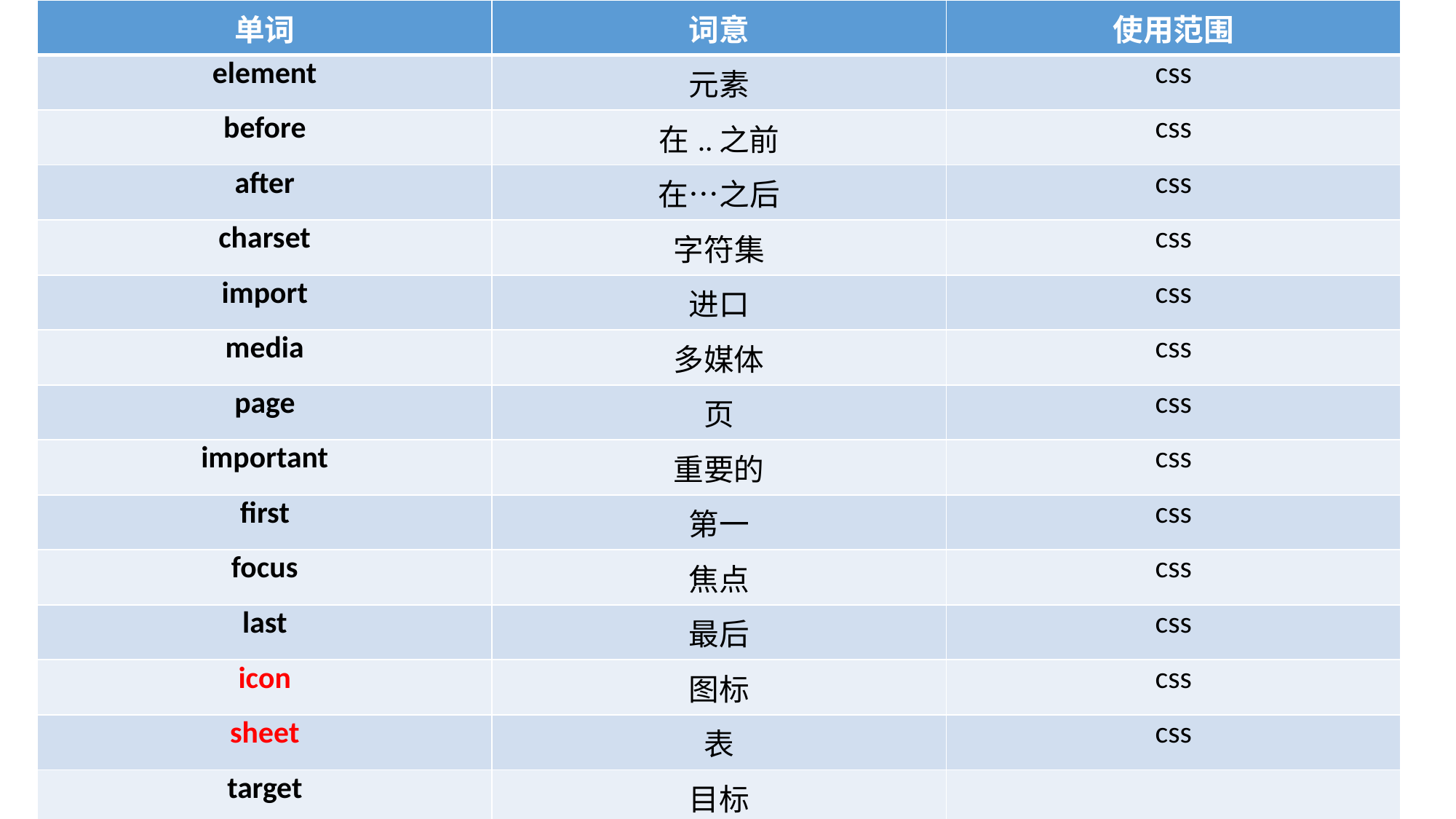

| 单词 | 词意 | 使用范围 |
| --- | --- | --- |
| element | 元素 | css |
| before | 在..之前 | css |
| after | 在…之后 | css |
| charset | 字符集 | css |
| import | 进口 | css |
| media | 多媒体 | css |
| page | 页 | css |
| important | 重要的 | css |
| first | 第一 | css |
| focus | 焦点 | css |
| last | 最后 | css |
| icon | 图标 | css |
| sheet | 表 | css |
| target | 目标 |  |
| medium | 中间 | css |
| large | 大的 | css |